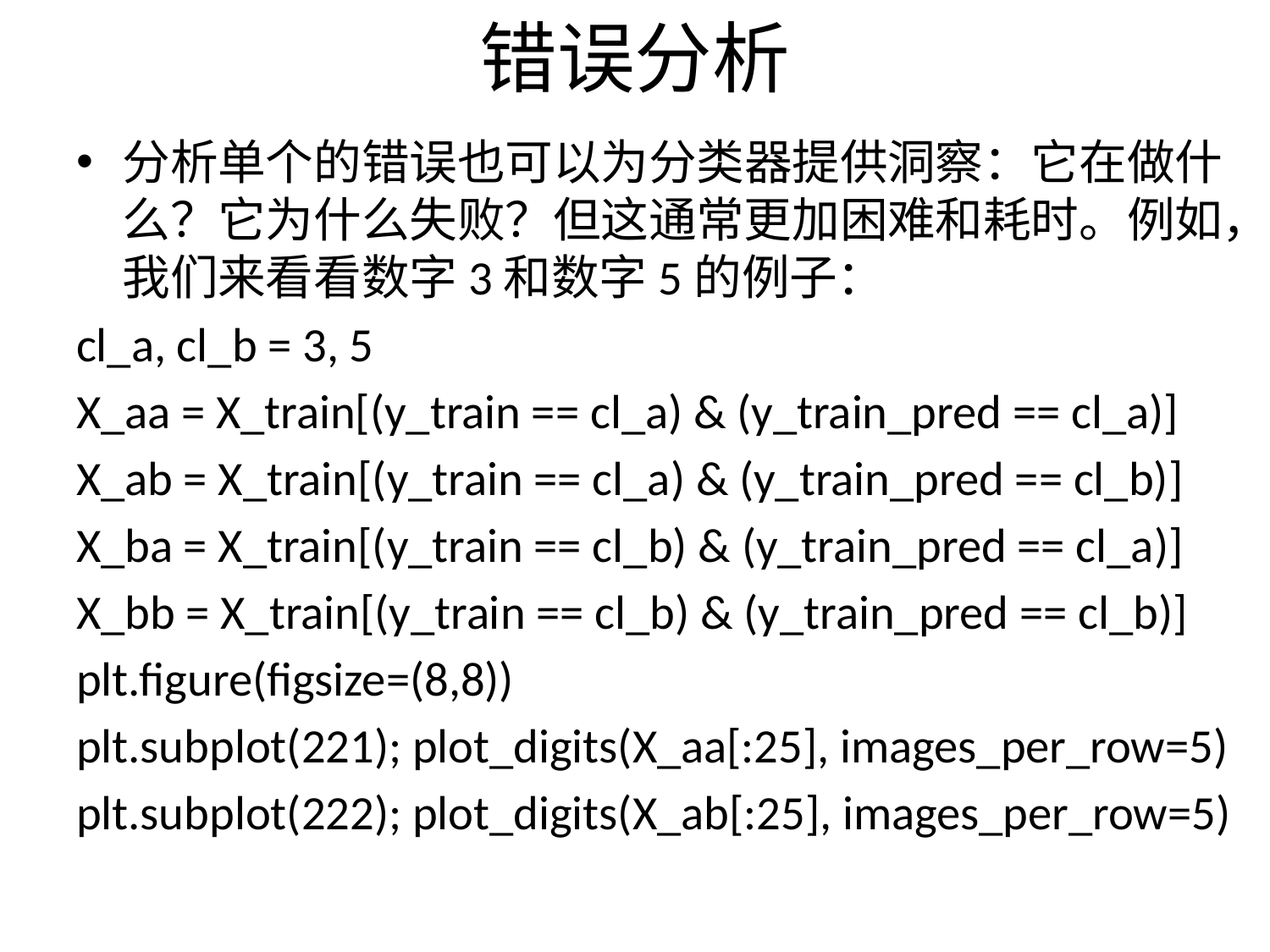

# 错误分析
分析单个的错误也可以为分类器提供洞察：它在做什么？它为什么失败？但这通常更加困难和耗时。例如，我们来看看数字3和数字5的例子：
cl_a, cl_b = 3, 5
X_aa = X_train[(y_train == cl_a) & (y_train_pred == cl_a)]
X_ab = X_train[(y_train == cl_a) & (y_train_pred == cl_b)]
X_ba = X_train[(y_train == cl_b) & (y_train_pred == cl_a)]
X_bb = X_train[(y_train == cl_b) & (y_train_pred == cl_b)]
plt.figure(figsize=(8,8))
plt.subplot(221); plot_digits(X_aa[:25], images_per_row=5)
plt.subplot(222); plot_digits(X_ab[:25], images_per_row=5)